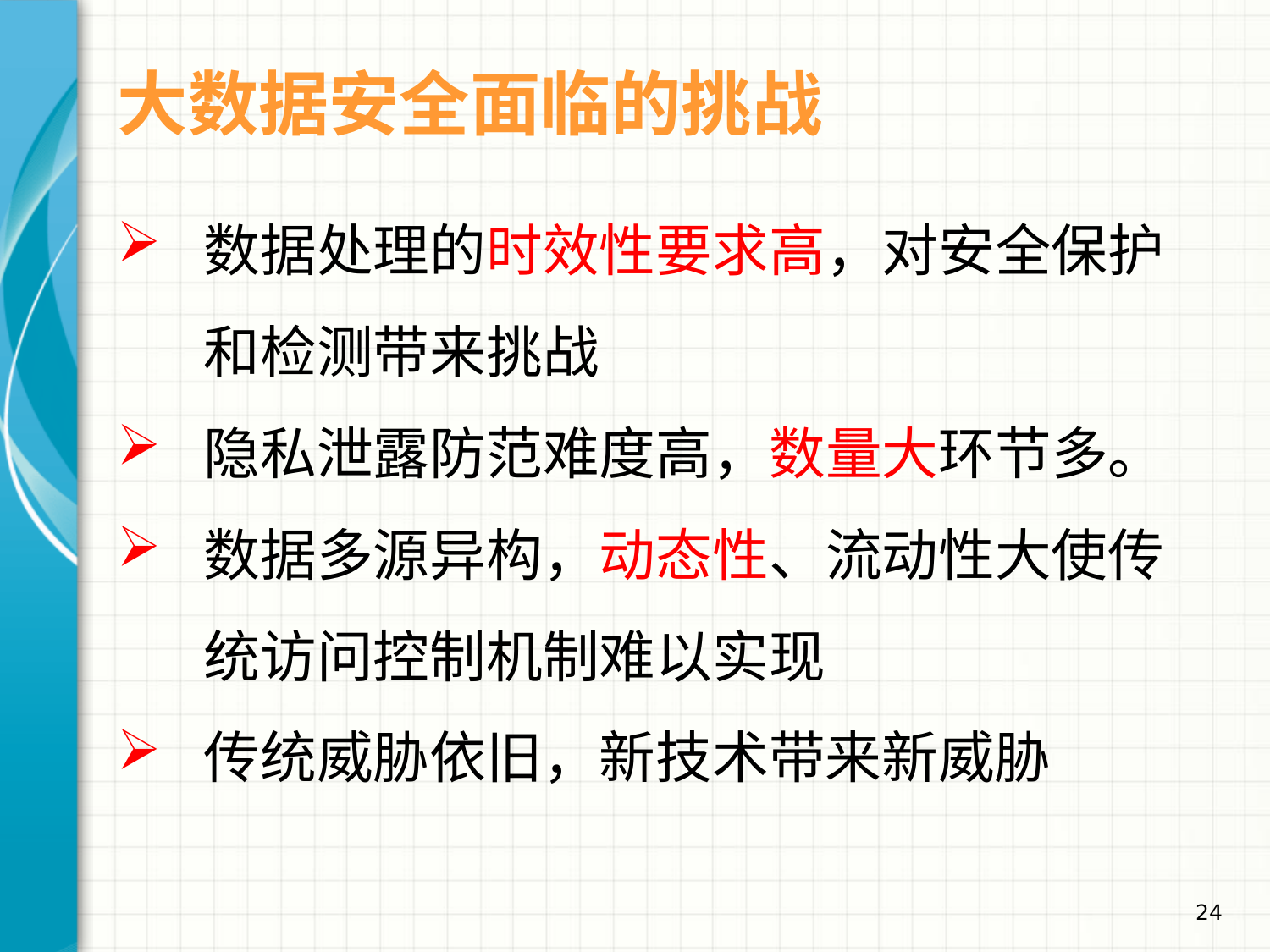

# 大数据安全面临的挑战
数据处理的时效性要求高，对安全保护和检测带来挑战
隐私泄露防范难度高，数量大环节多。
数据多源异构，动态性、流动性大使传统访问控制机制难以实现
传统威胁依旧，新技术带来新威胁

24